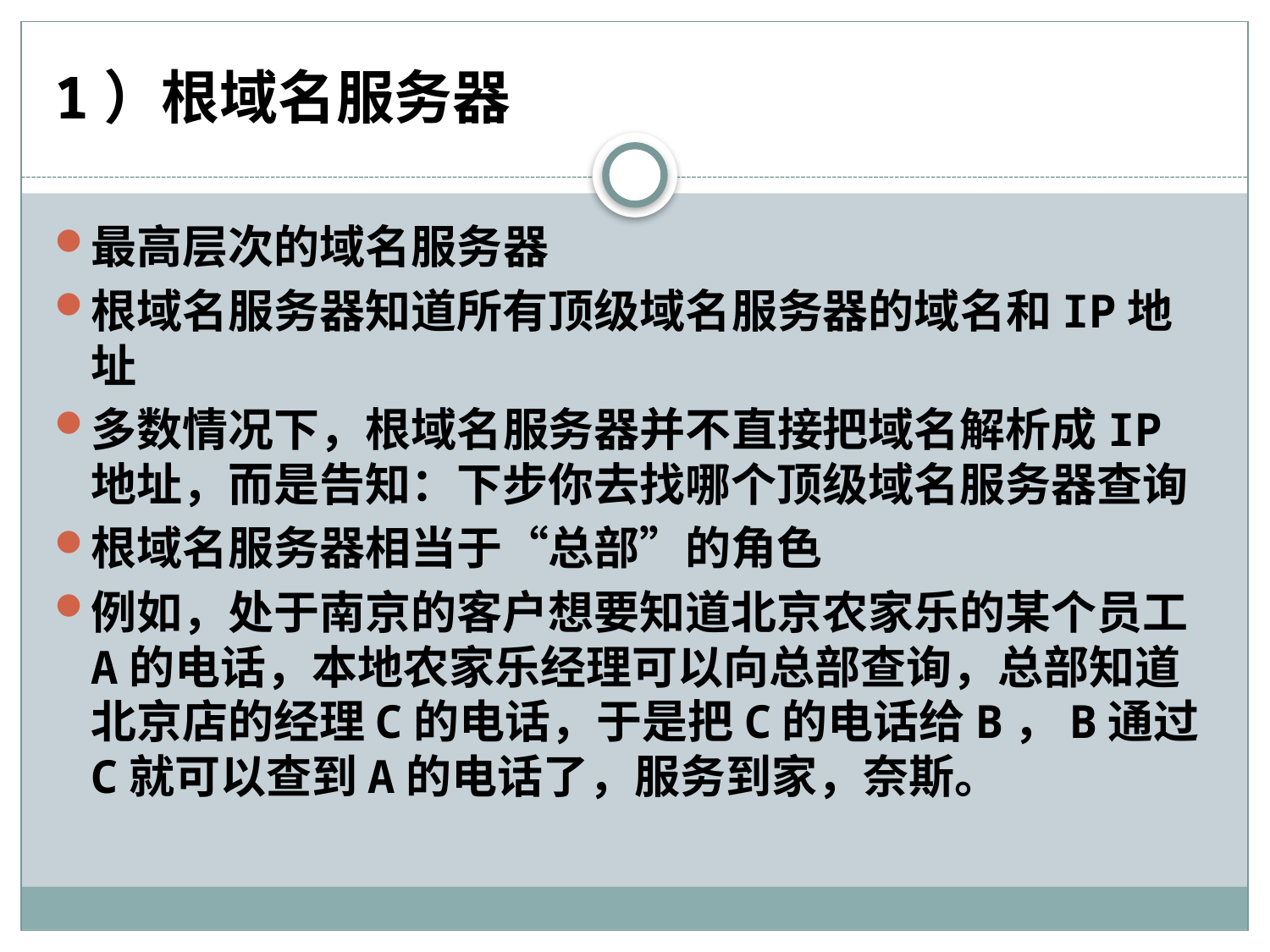

# 1）根域名服务器
最高层次的域名服务器
根域名服务器知道所有顶级域名服务器的域名和IP地址
多数情况下，根域名服务器并不直接把域名解析成IP地址，而是告知：下步你去找哪个顶级域名服务器查询
根域名服务器相当于“总部”的角色
例如，处于南京的客户想要知道北京农家乐的某个员工A的电话，本地农家乐经理可以向总部查询，总部知道北京店的经理C的电话，于是把C的电话给B，B通过C就可以查到A的电话了，服务到家，奈斯。